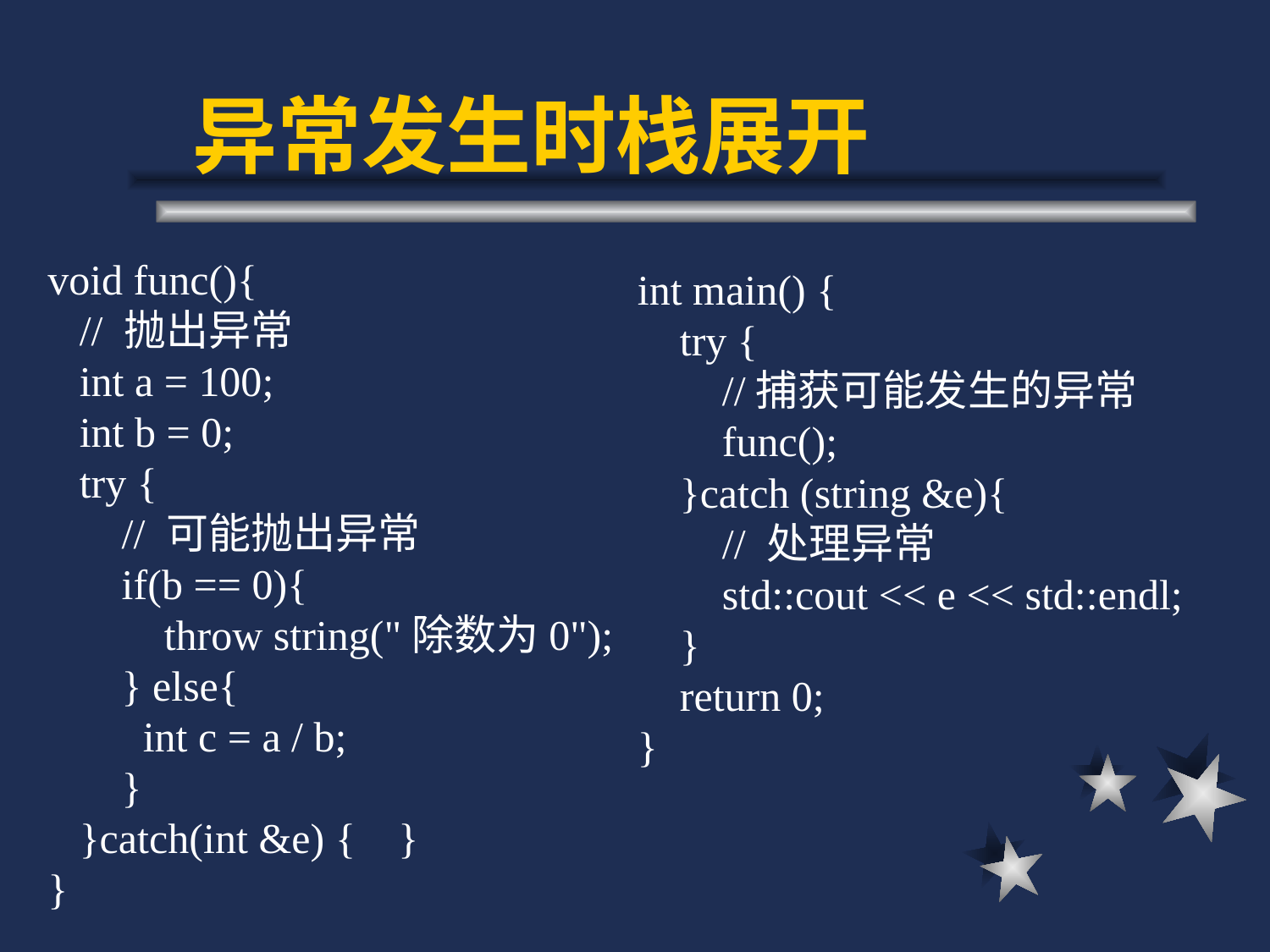

# 异常发生时栈展开
void func(){
   // 抛出异常
   int a = 100;
   int b = 0;
   try {
       // 可能抛出异常
       if(b == 0){
           throw string("除数为0");
       } else{
         int c = a / b;
       }
   }catch(int &e) {    }
}
int main() {
    try {
        //捕获可能发生的异常
        func();
    }catch (string &e){
        // 处理异常
        std::cout << e << std::endl;
    }
    return 0;
}